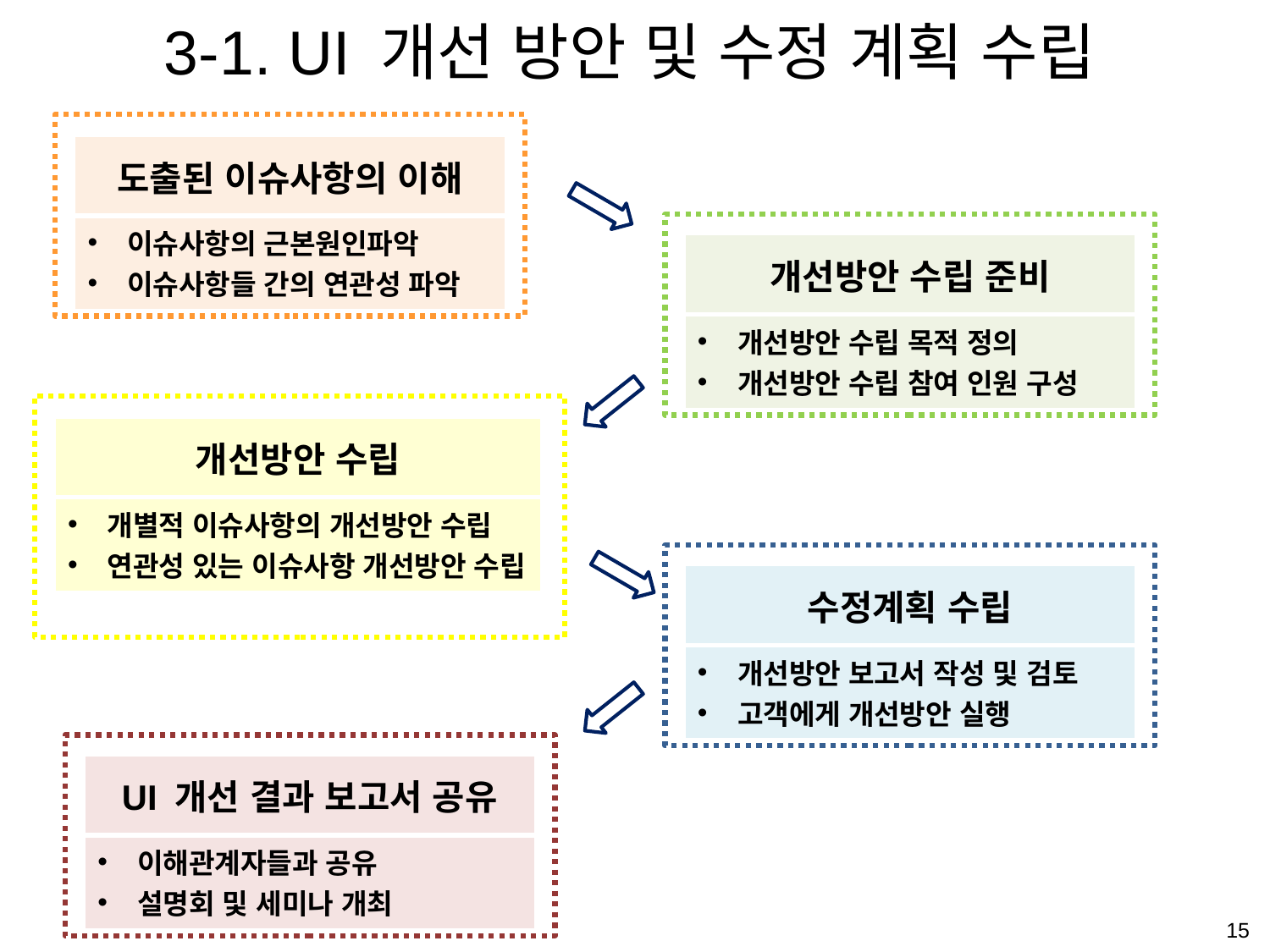

# 3-1. UI 개선 방안 및 수정 계획 수립

| 도출된 이슈사항의 이해 |
| --- |
| 이슈사항의 근본원인파악 이슈사항들 간의 연관성 파악 |

| 개선방안 수립 준비 |
| --- |
| 개선방안 수립 목적 정의 개선방안 수립 참여 인원 구성 |

| 개선방안 수립 |
| --- |
| 개별적 이슈사항의 개선방안 수립 연관성 있는 이슈사항 개선방안 수립 |

| 수정계획 수립 |
| --- |
| 개선방안 보고서 작성 및 검토 고객에게 개선방안 실행 |

| UI 개선 결과 보고서 공유 |
| --- |
| 이해관계자들과 공유 설명회 및 세미나 개최 |
15